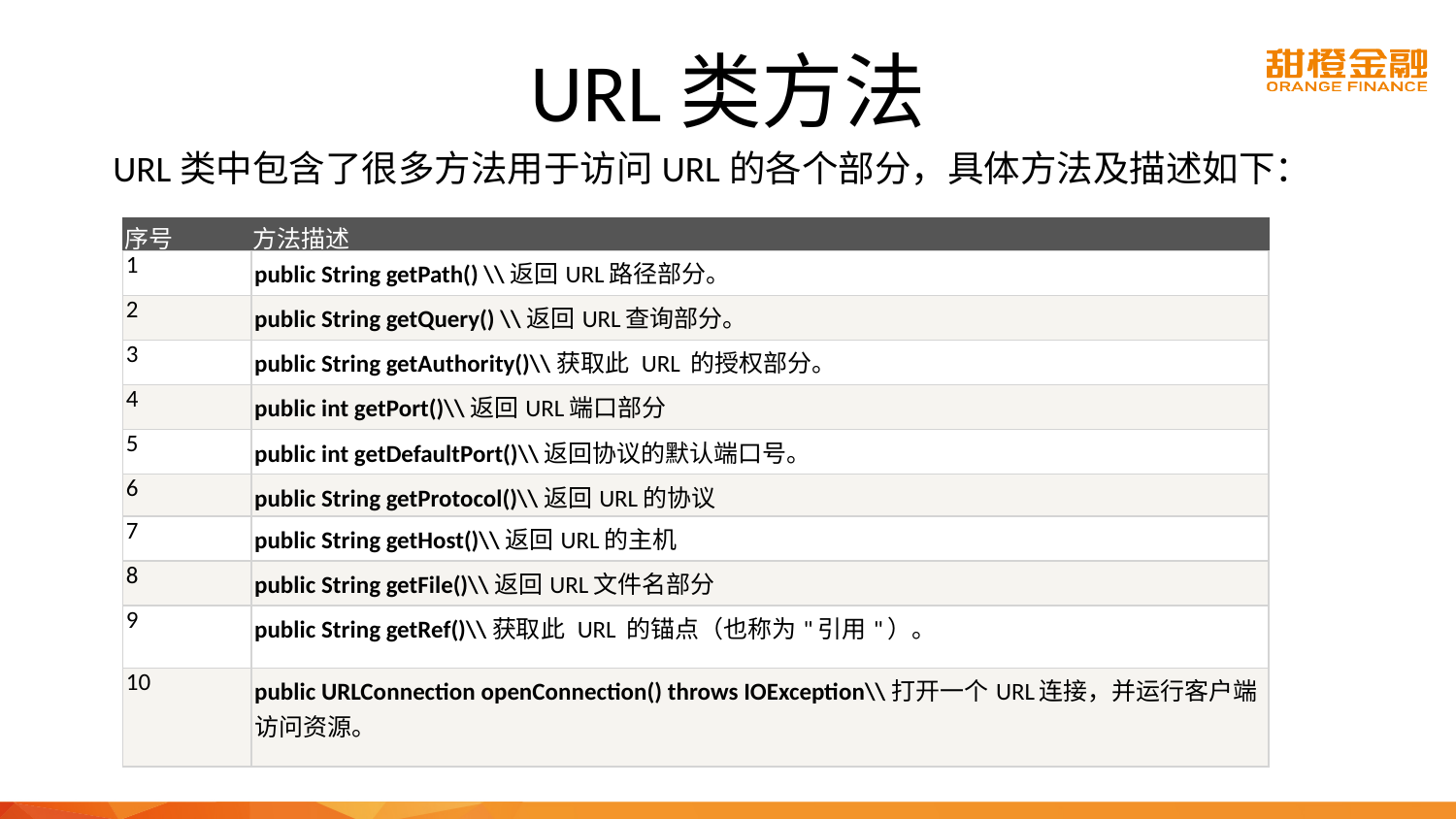

# URL类方法
URL类中包含了很多方法用于访问URL的各个部分，具体方法及描述如下：
| 序号 | 方法描述 |
| --- | --- |
| 1 | public String getPath() \\返回URL路径部分。 |
| 2 | public String getQuery() \\返回URL查询部分。 |
| 3 | public String getAuthority()\\获取此 URL 的授权部分。 |
| 4 | public int getPort()\\返回URL端口部分 |
| 5 | public int getDefaultPort()\\返回协议的默认端口号。 |
| 6 | public String getProtocol()\\返回URL的协议 |
| 7 | public String getHost()\\返回URL的主机 |
| 8 | public String getFile()\\返回URL文件名部分 |
| 9 | public String getRef()\\获取此 URL 的锚点（也称为"引用"）。 |
| 10 | public URLConnection openConnection() throws IOException\\打开一个URL连接，并运行客户端访问资源。 |